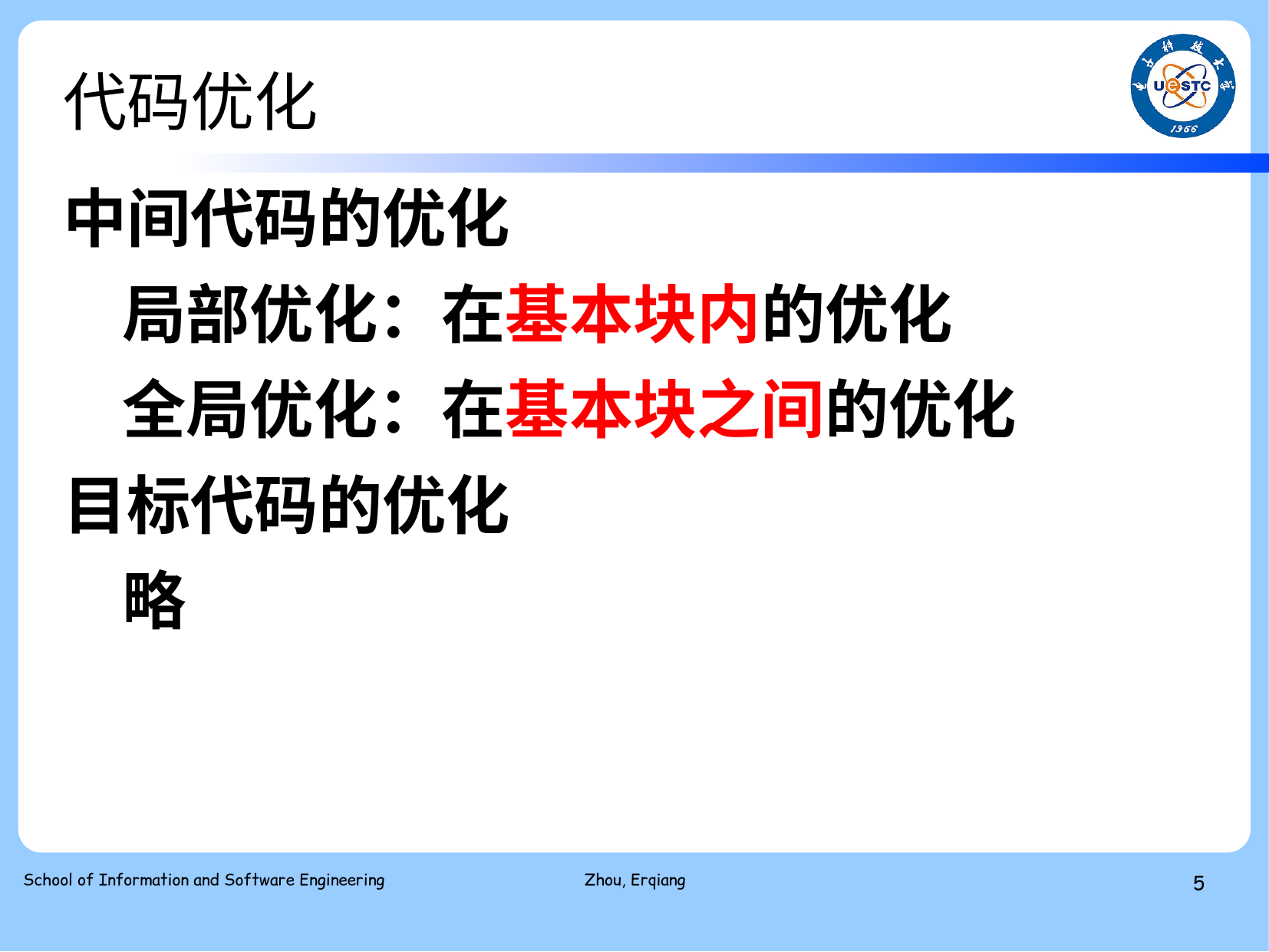

# 代码优化
中间代码的优化
   局部优化：在基本块内的优化
   全局优化：在基本块之间的优化
目标代码的优化
   略
 School of Information and Software Engineering
Zhou, Erqiang
5